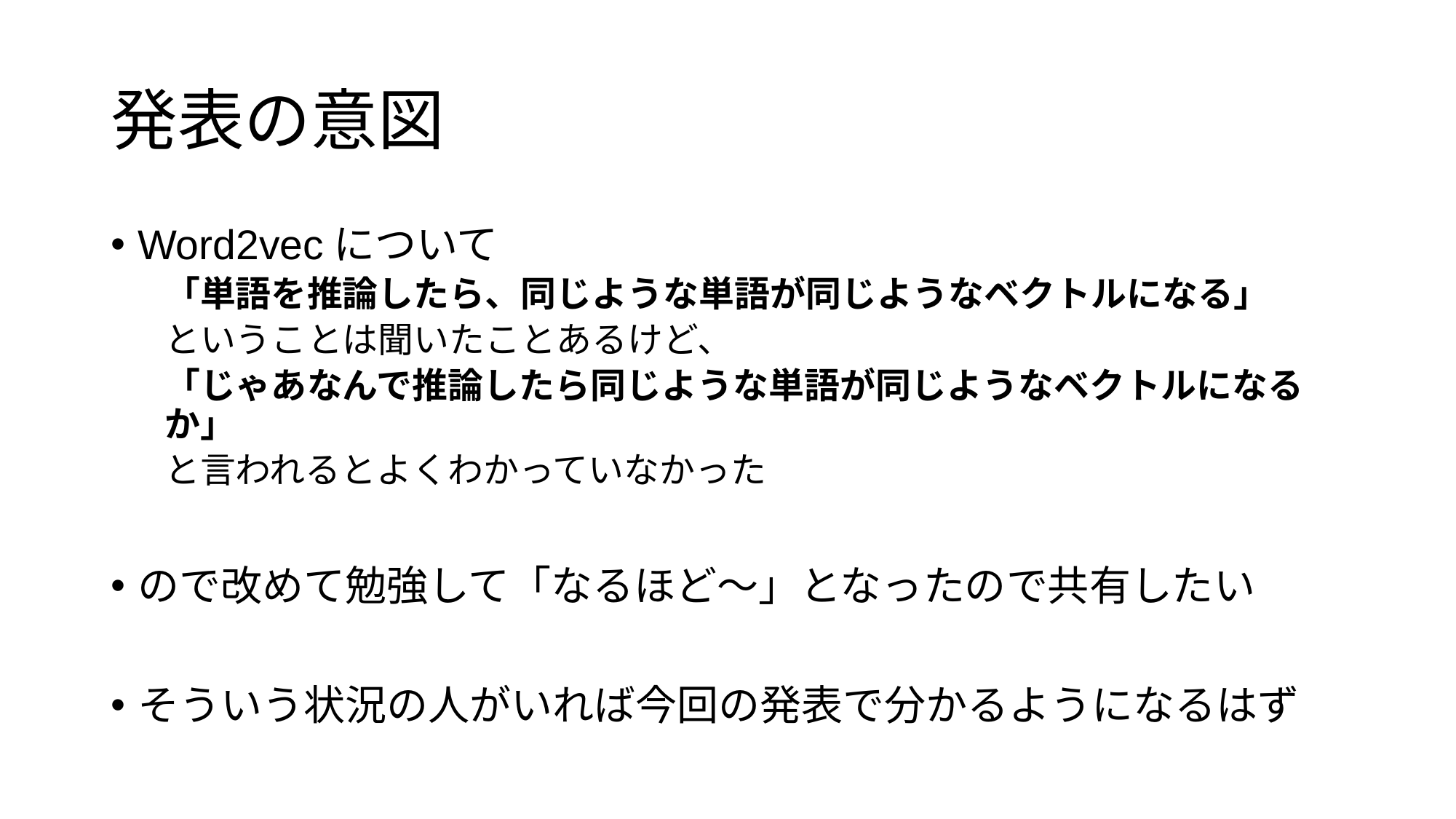

# 発表の意図
Word2vecについて
「単語を推論したら、同じような単語が同じようなベクトルになる」
ということは聞いたことあるけど、
「じゃあなんで推論したら同じような単語が同じようなベクトルになるか」
と言われるとよくわかっていなかった

ので改めて勉強して「なるほど～」となったので共有したい

そういう状況の人がいれば今回の発表で分かるようになるはず